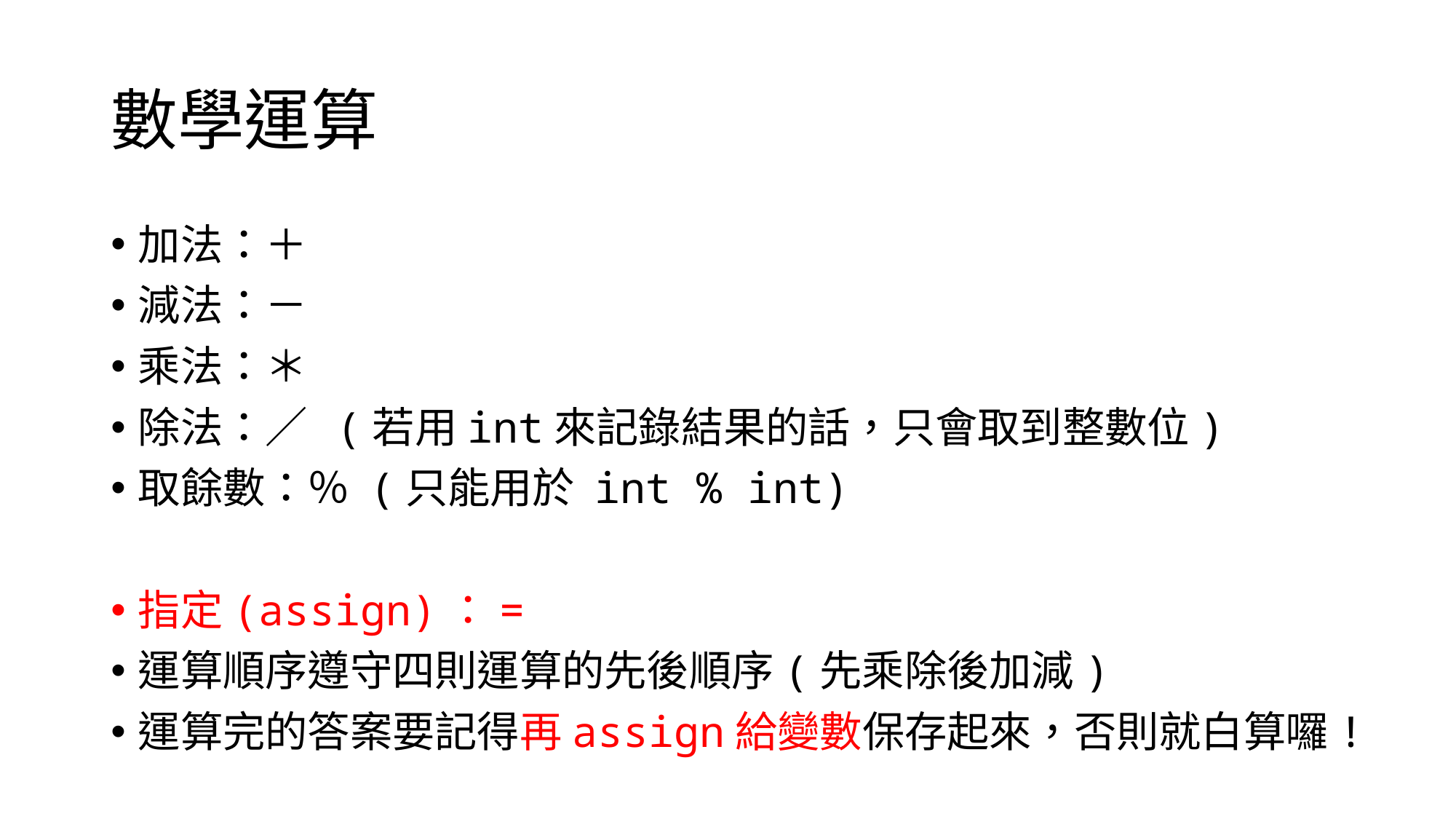

# 數學運算
加法：＋
減法：－
乘法：＊
除法：／  (若用int來記錄結果的話，只會取到整數位)
取餘數：％ (只能用於 int % int)

指定(assign)：=
運算順序遵守四則運算的先後順序(先乘除後加減)
運算完的答案要記得再assign給變數保存起來，否則就白算囉!